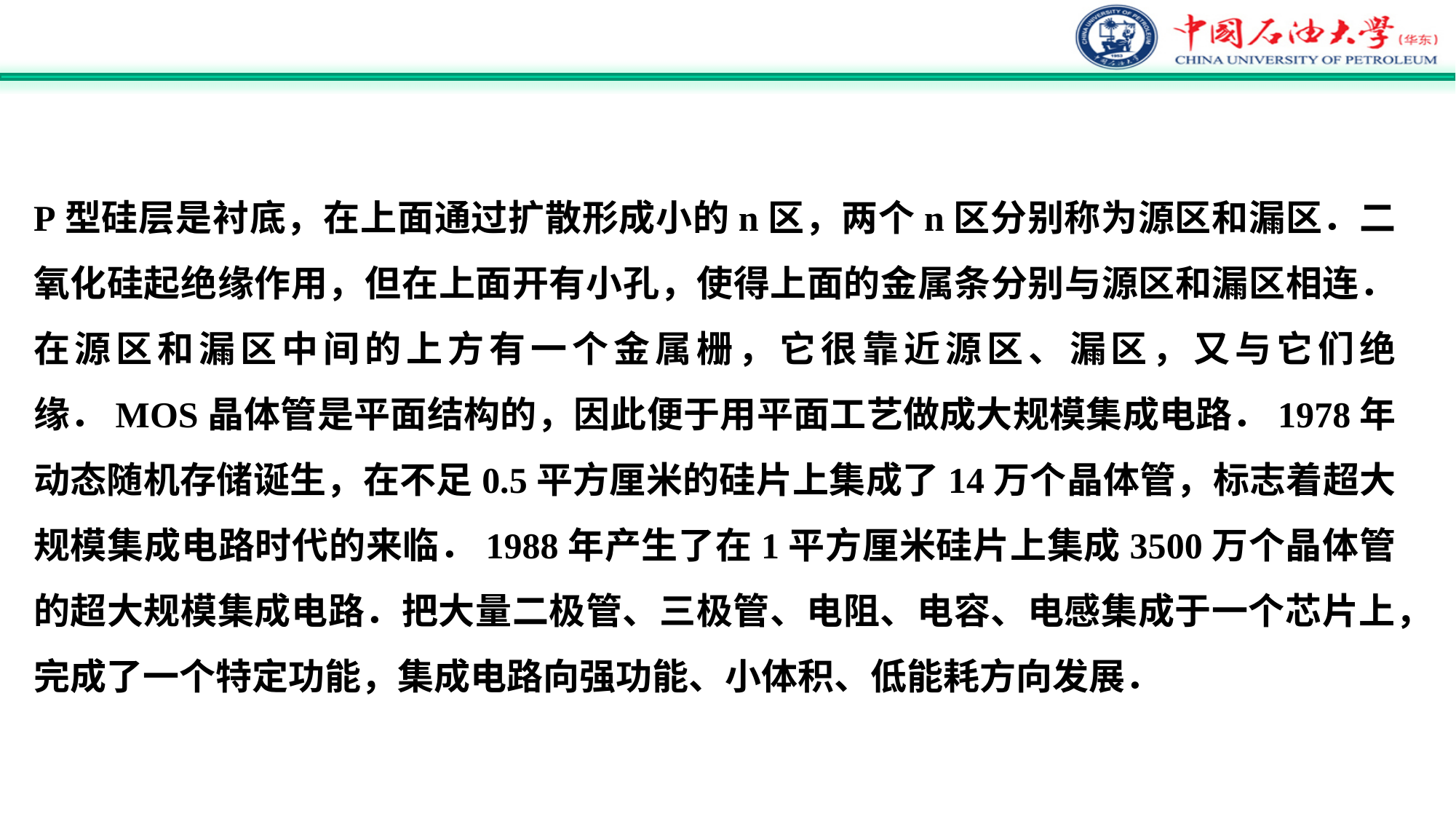

P型硅层是衬底，在上面通过扩散形成小的n区，两个n区分别称为源区和漏区．二氧化硅起绝缘作用，但在上面开有小孔，使得上面的金属条分别与源区和漏区相连．在源区和漏区中间的上方有一个金属栅，它很靠近源区、漏区，又与它们绝缘．MOS晶体管是平面结构的，因此便于用平面工艺做成大规模集成电路．1978年动态随机存储诞生，在不足0.5平方厘米的硅片上集成了14万个晶体管，标志着超大规模集成电路时代的来临．1988年产生了在1平方厘米硅片上集成3500万个晶体管的超大规模集成电路．把大量二极管、三极管、电阻、电容、电感集成于一个芯片上，完成了一个特定功能，集成电路向强功能、小体积、低能耗方向发展．